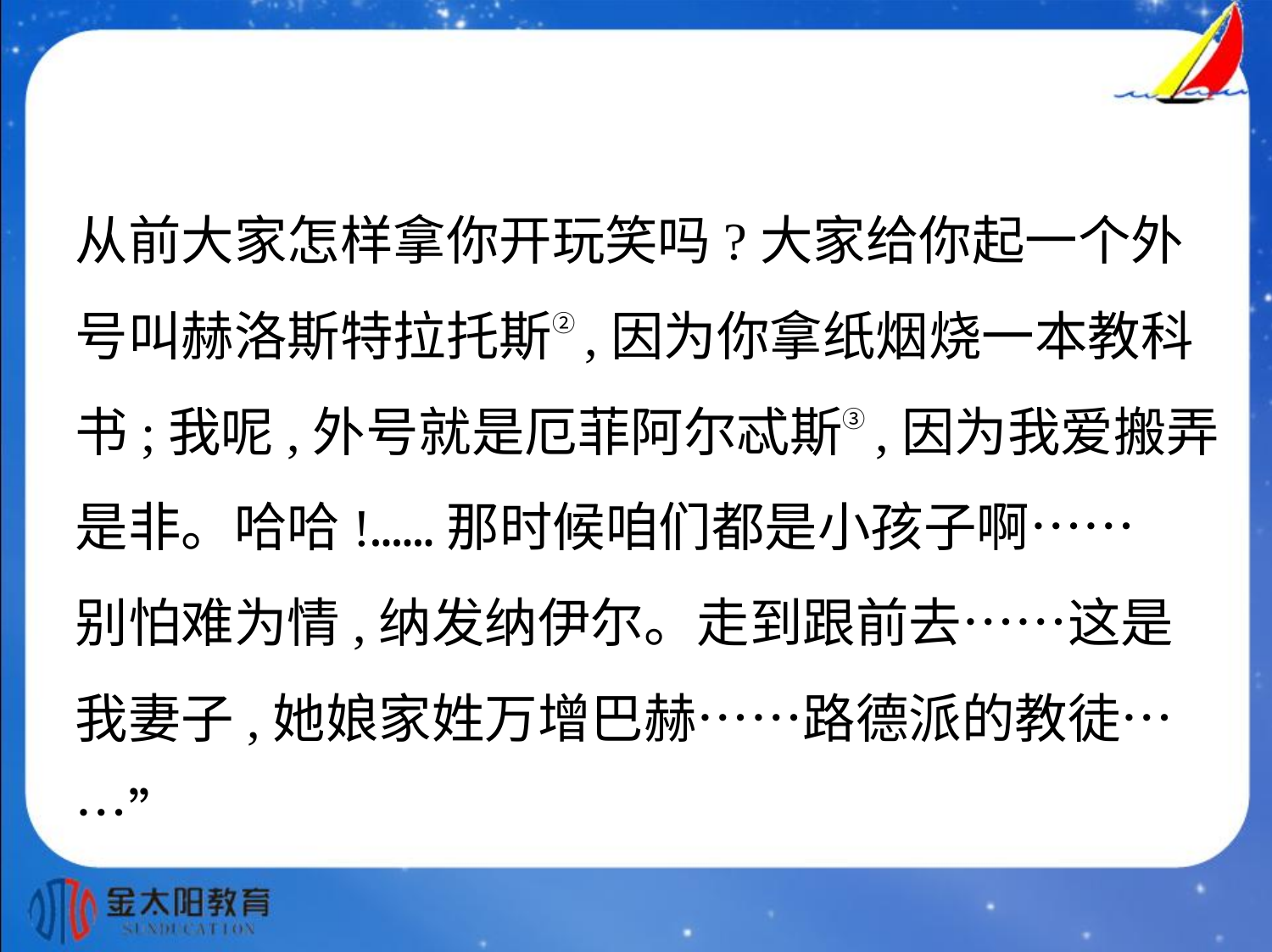

从前大家怎样拿你开玩笑吗?大家给你起一个外
号叫赫洛斯特拉托斯②,因为你拿纸烟烧一本教科
书;我呢,外号就是厄菲阿尔忒斯③,因为我爱搬弄
是非。哈哈!……那时候咱们都是小孩子啊……
别怕难为情,纳发纳伊尔。走到跟前去……这是
我妻子,她娘家姓万增巴赫……路德派的教徒…
…”